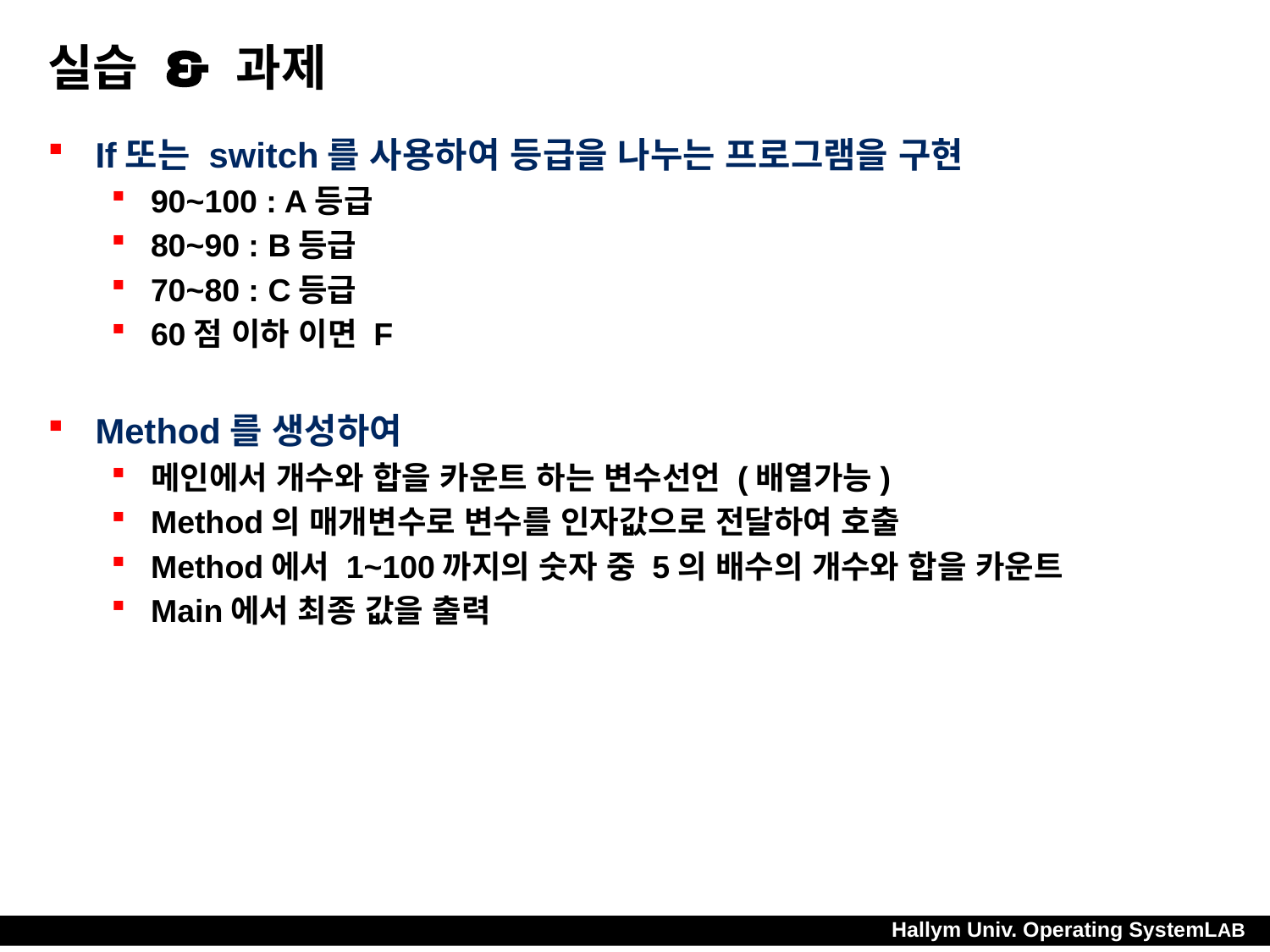

# 실습 & 과제
If또는 switch를 사용하여 등급을 나누는 프로그램을 구현
90~100 : A등급
80~90 : B등급
70~80 : C등급
60점 이하 이면 F

Method를 생성하여
메인에서 개수와 합을 카운트 하는 변수선언 (배열가능)
Method의 매개변수로 변수를 인자값으로 전달하여 호출
Method에서 1~100까지의 숫자 중 5의 배수의 개수와 합을 카운트
Main에서 최종 값을 출력